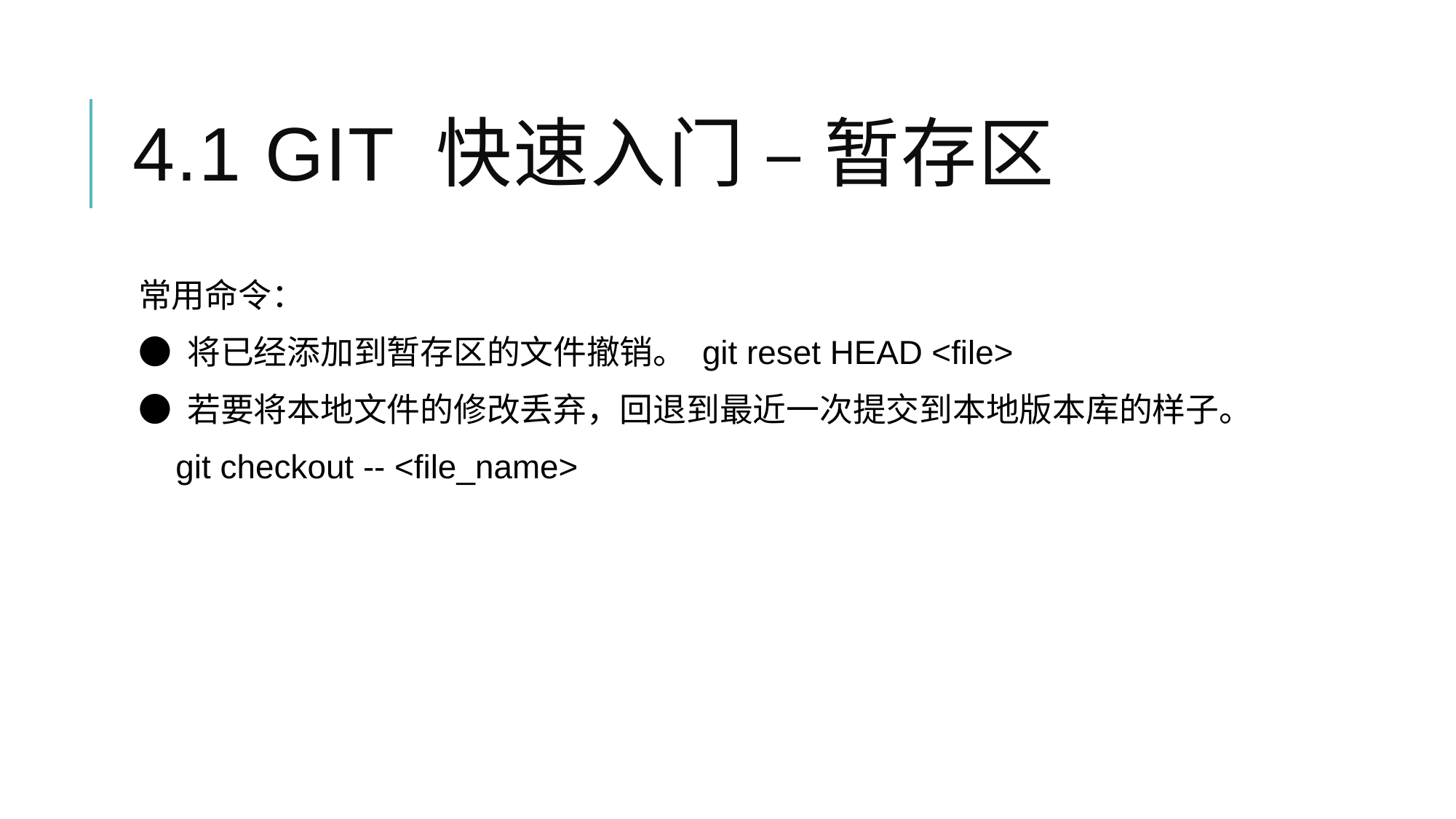

# 4.1 Git 快速入门 – 暂存区
常用命令：
● 将已经添加到暂存区的文件撤销。 git reset HEAD <file>
● 若要将本地文件的修改丢弃，回退到最近一次提交到本地版本库的样子。
    git checkout -- <file_name>